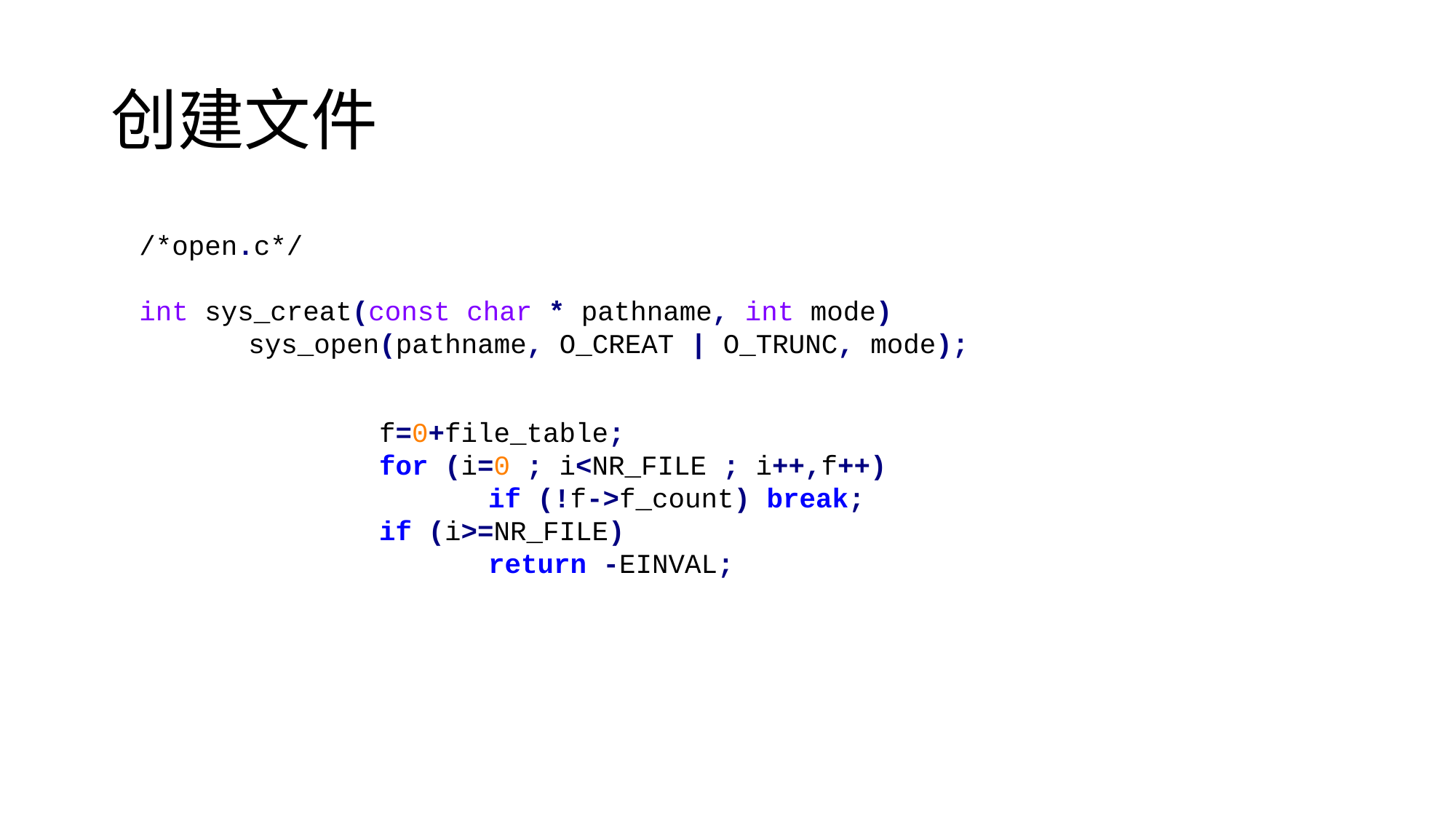

# 创建文件
/*open.c*/

int sys_creat(const char * pathname, int mode)
	sys_open(pathname, O_CREAT | O_TRUNC, mode);
		f=0+file_table;
		for (i=0 ; i<NR_FILE ; i++,f++)
			if (!f->f_count) break;
		if (i>=NR_FILE)
			return -EINVAL;